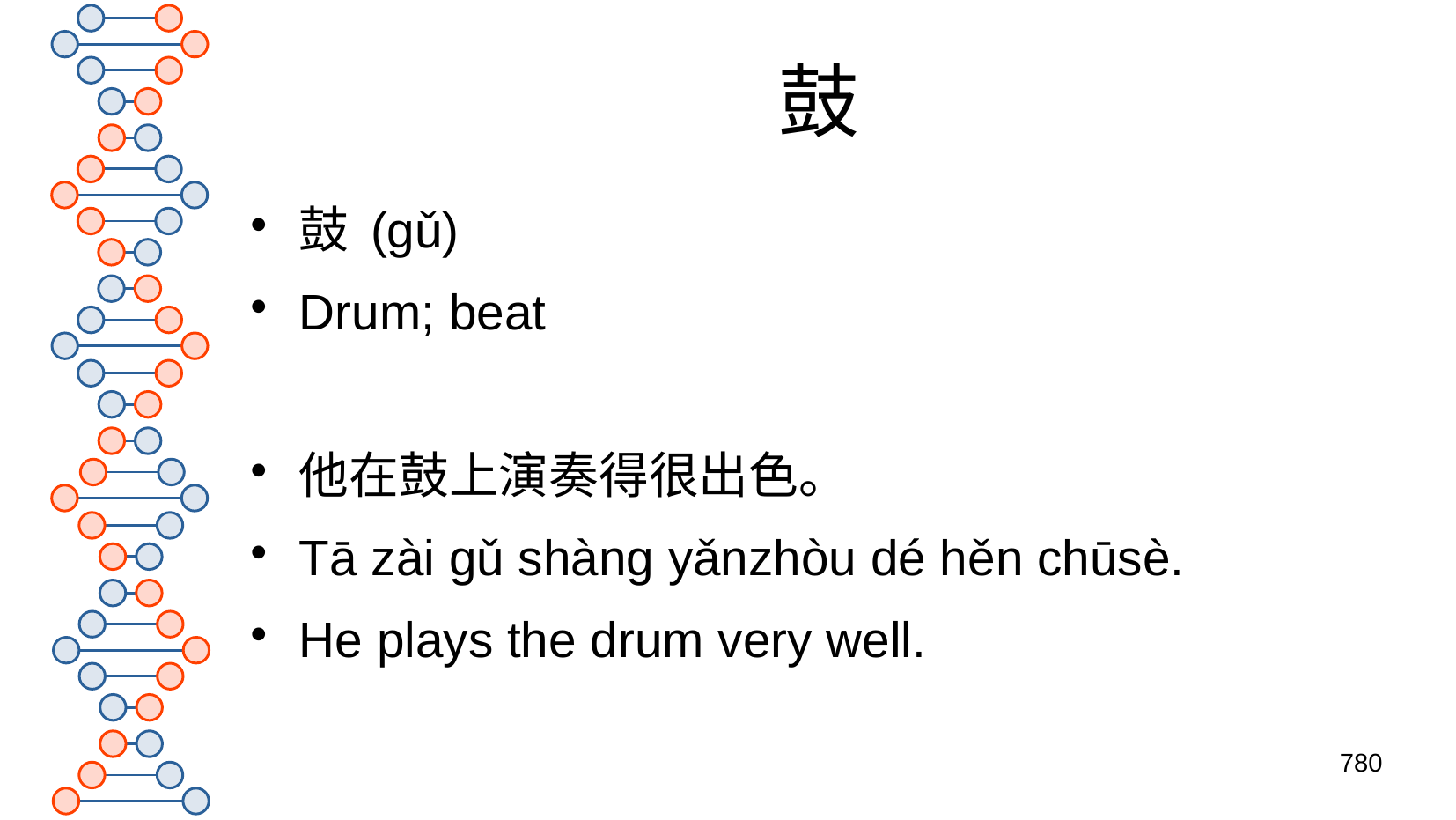

# 鼓
鼓 (gǔ)
Drum; beat

他在鼓上演奏得很出色。
Tā zài gǔ shàng yǎnzhòu dé hěn chūsè.
He plays the drum very well.

780